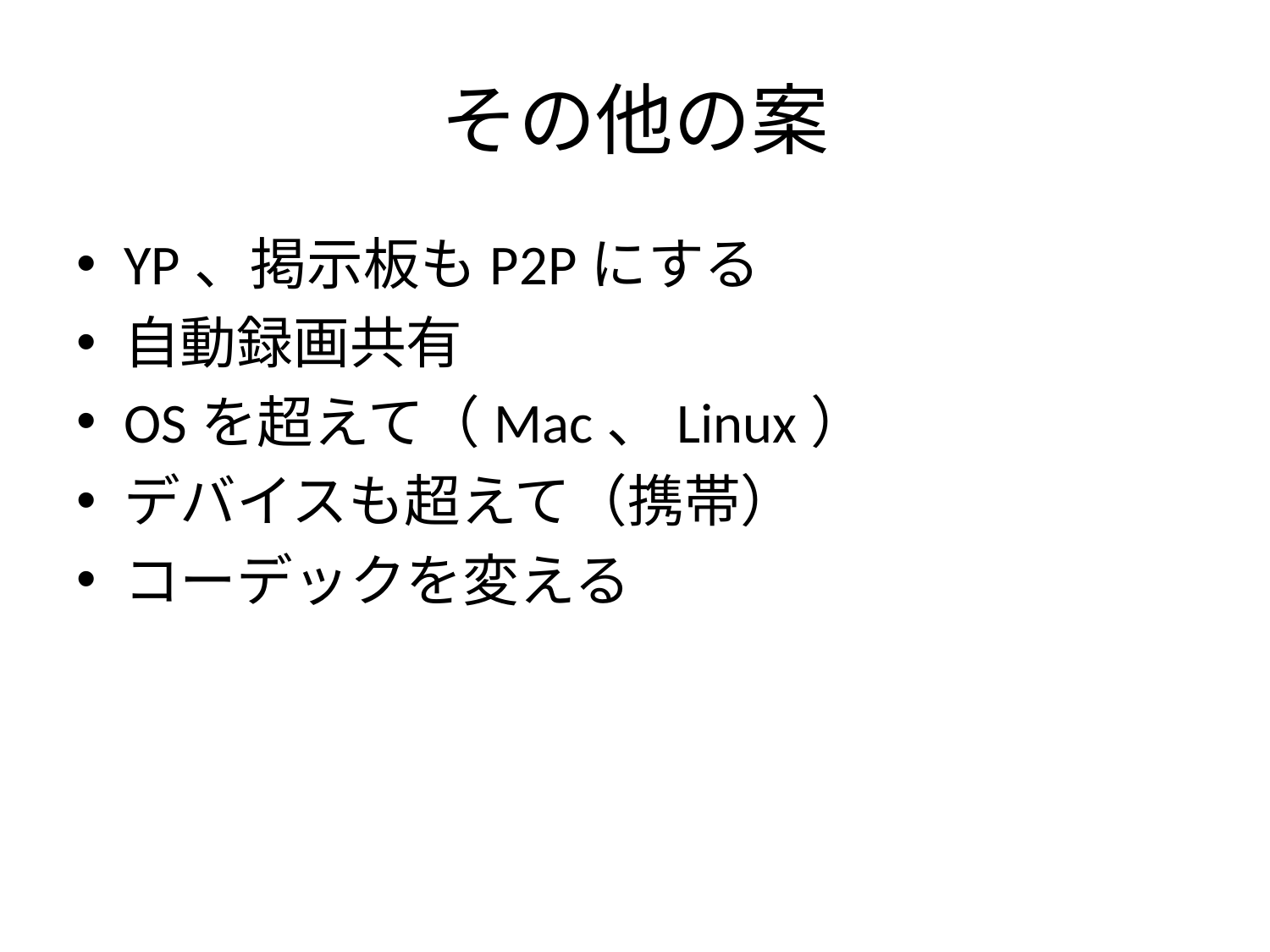

# その他の案
YP、掲示板もP2Pにする
自動録画共有
OSを超えて（Mac、Linux）
デバイスも超えて（携帯）
コーデックを変える